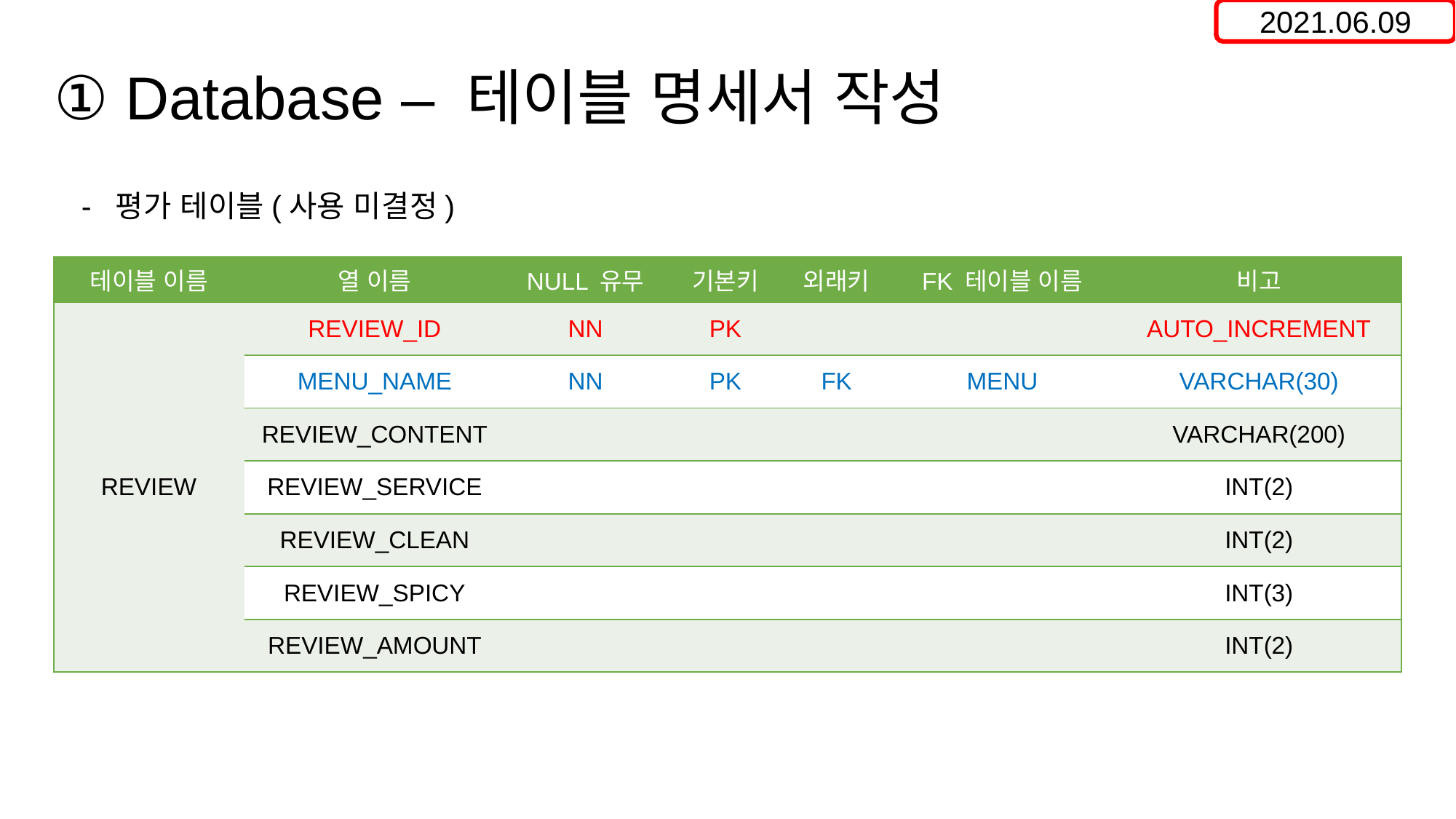

2021.06.09
① Database – 테이블 명세서 작성

 -  평가 테이블(사용 미결정)
| 테이블 이름 | 열 이름 | NULL 유무 | 기본키 | 외래키 | FK 테이블 이름 | 비고 |
| --- | --- | --- | --- | --- | --- | --- |
| REVIEW | REVIEW\_ID | NN | PK |  |  | AUTO\_INCREMENT |
|  | MENU\_NAME | NN | PK | FK | MENU | VARCHAR(30) |
|  | REVIEW\_CONTENT |  |  |  |  | VARCHAR(200) |
|  | REVIEW\_SERVICE |  |  |  |  | INT(2) |
|  | REVIEW\_CLEAN |  |  |  |  | INT(2) |
|  | REVIEW\_SPICY |  |  |  |  | INT(3) |
|  | REVIEW\_AMOUNT |  |  |  |  | INT(2) |